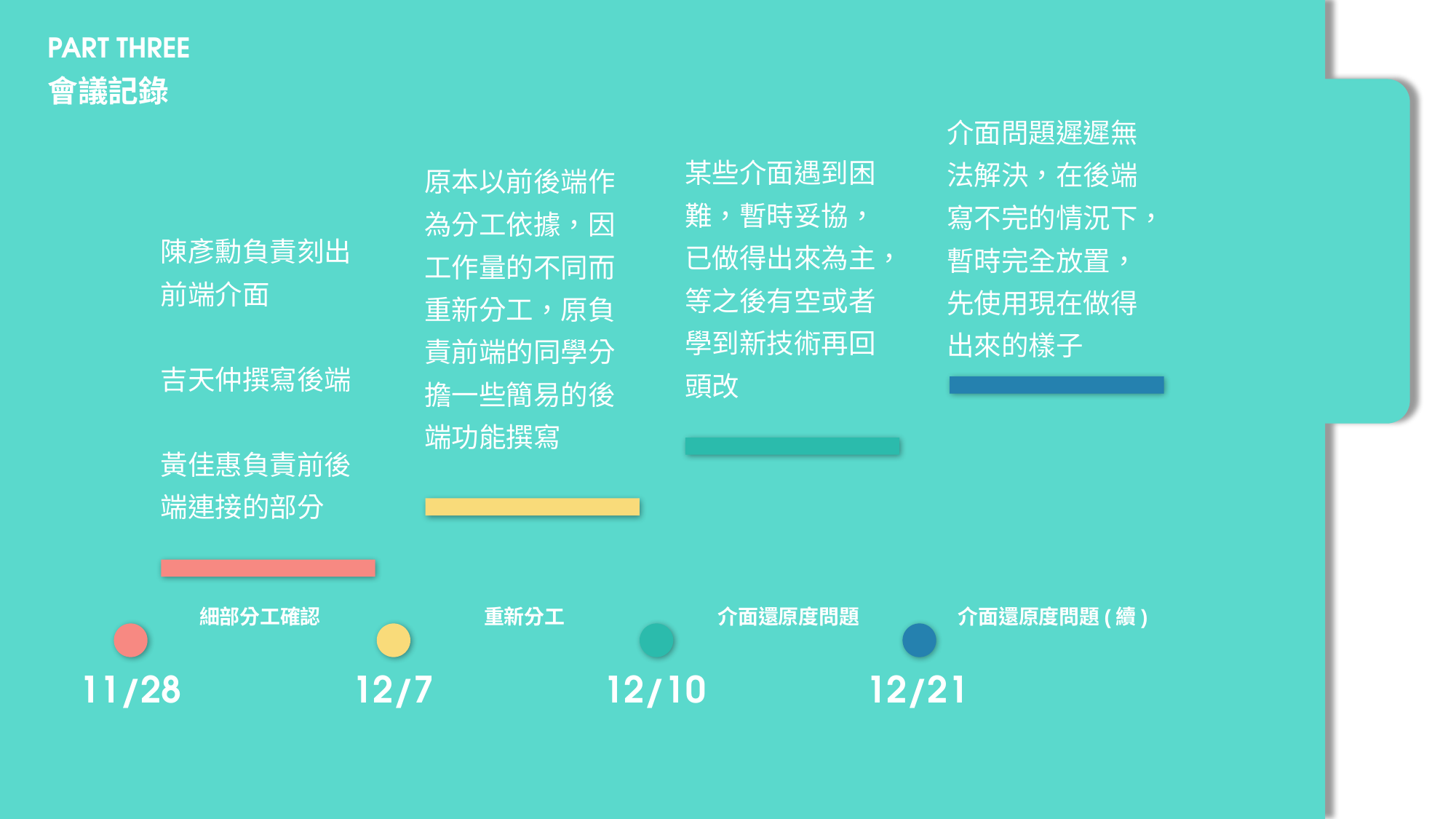

PART THREE
會議記錄

介面問題遲遲無法解決，在後端寫不完的情況下，暫時完全放置，先使用現在做得出來的樣子
某些介面遇到困難，暫時妥協，已做得出來為主，
等之後有空或者學到新技術再回頭改
原本以前後端作為分工依據，因工作量的不同而重新分工，原負責前端的同學分擔一些簡易的後端功能撰寫

陳彥勳負責刻出
前端介面

吉天仲撰寫後端

黃佳惠負責前後端連接的部分

細部分工確認
重新分工
介面還原度問題
介面還原度問題(續)

11/28
12/7
12/10
12/21